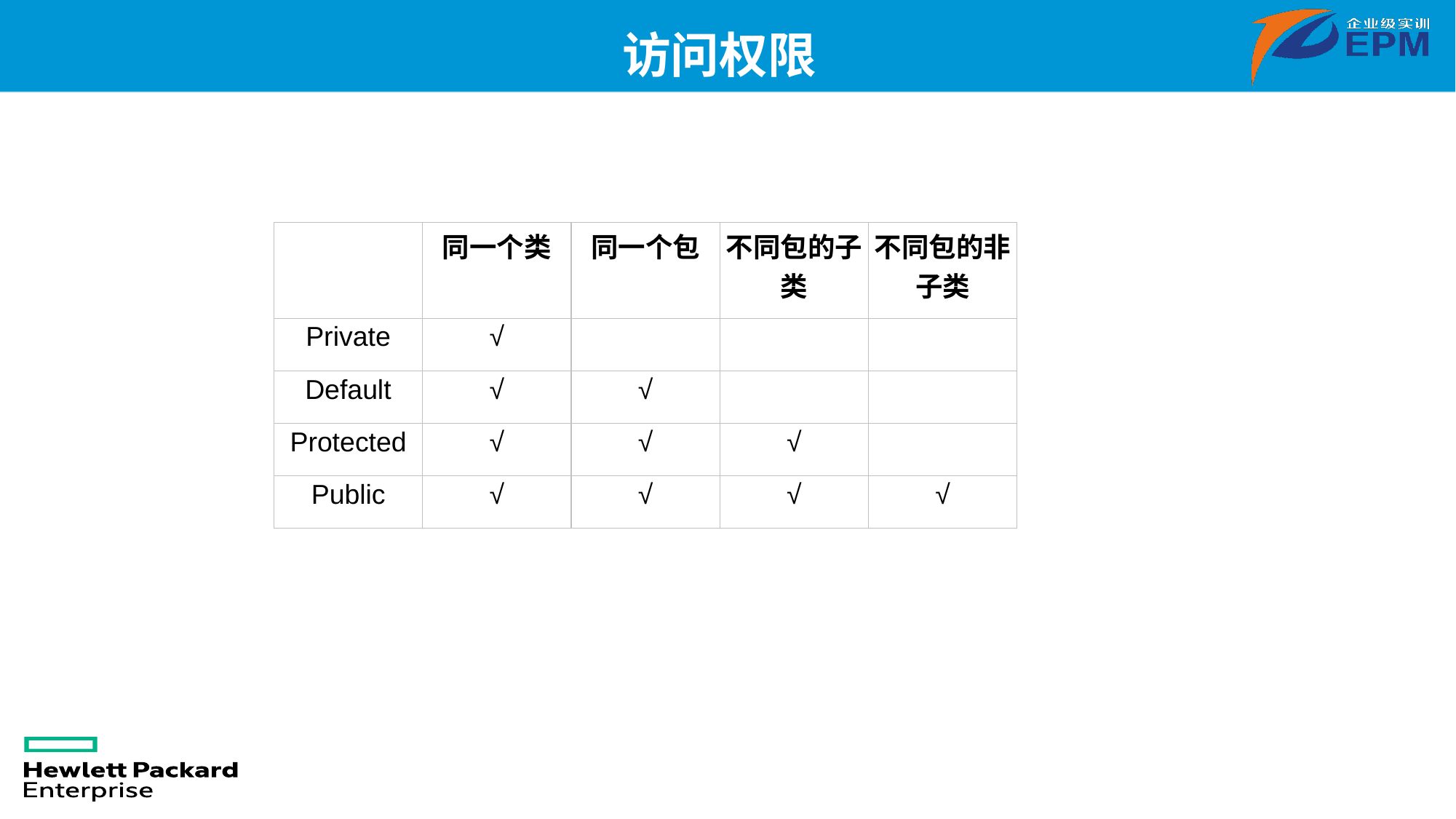

访问权限
|  | 同一个类 | 同一个包 | 不同包的子类 | 不同包的非子类 |
| --- | --- | --- | --- | --- |
| Private | √ |  |  |  |
| Default | √ | √ |  |  |
| Protected | √ | √ | √ |  |
| Public | √ | √ | √ | √ |